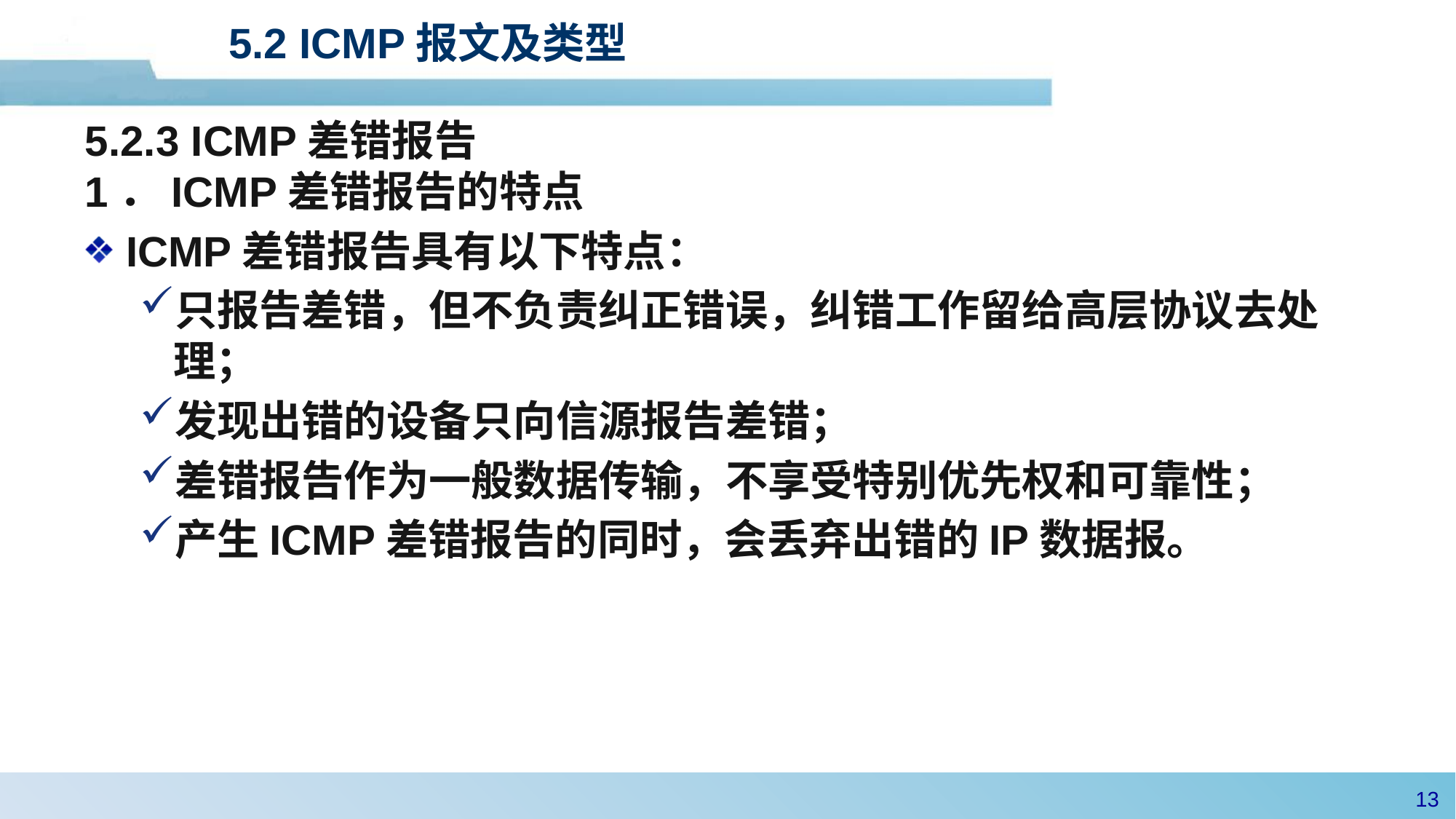

5.2 ICMP报文及类型
5.2.3 ICMP差错报告
1．ICMP差错报告的特点
ICMP差错报告具有以下特点：
只报告差错，但不负责纠正错误，纠错工作留给高层协议去处理；
发现出错的设备只向信源报告差错；
差错报告作为一般数据传输，不享受特别优先权和可靠性；
产生ICMP差错报告的同时，会丢弃出错的IP数据报。
13